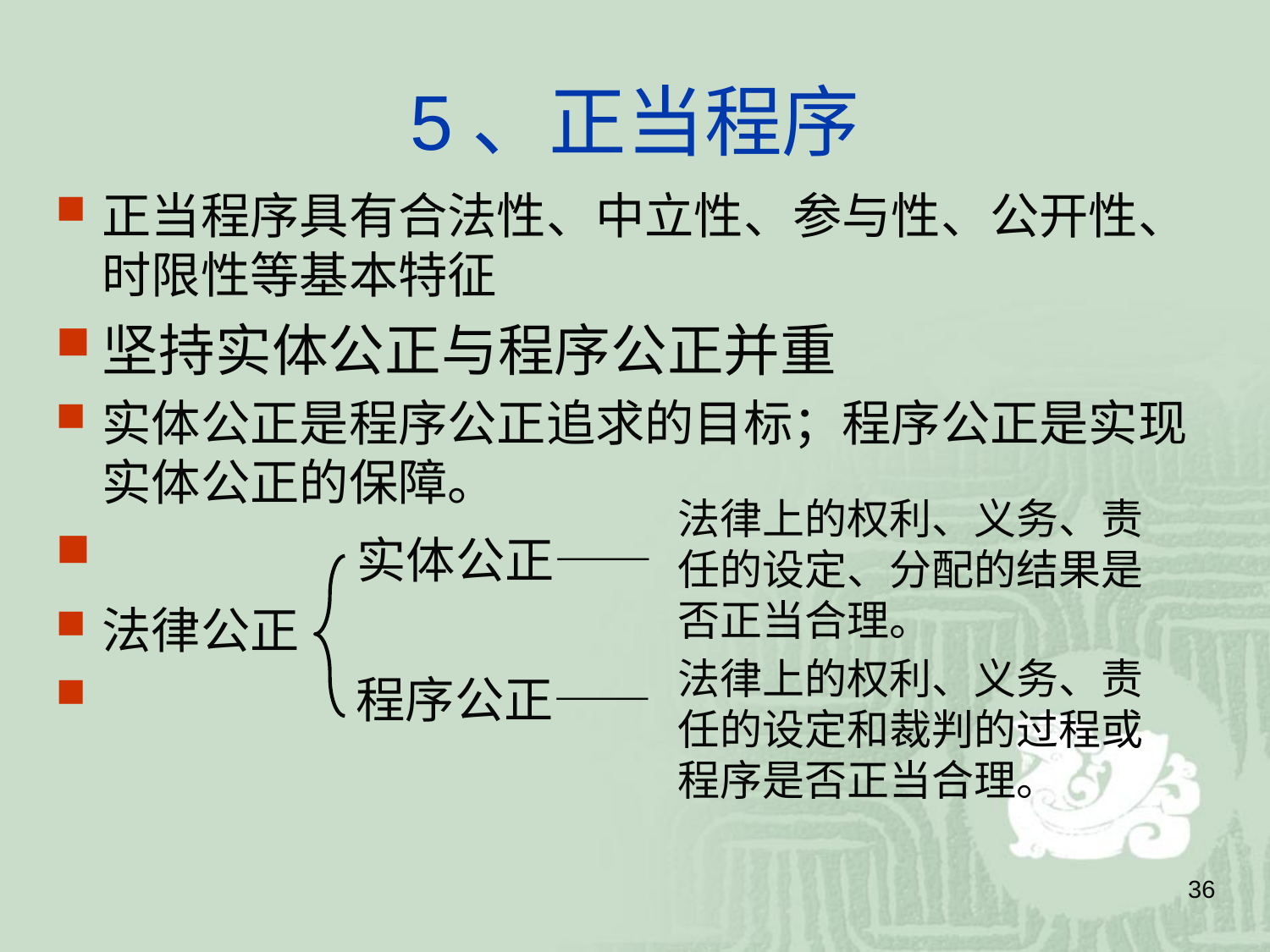

# 5、正当程序
正当程序具有合法性、中立性、参与性、公开性、时限性等基本特征
坚持实体公正与程序公正并重
实体公正是程序公正追求的目标；程序公正是实现实体公正的保障。
                   实体公正——
法律公正
                      程序公正——
法律上的权利、义务、责任的设定、分配的结果是否正当合理。

法律上的权利、义务、责任的设定和裁判的过程或程序是否正当合理。
36